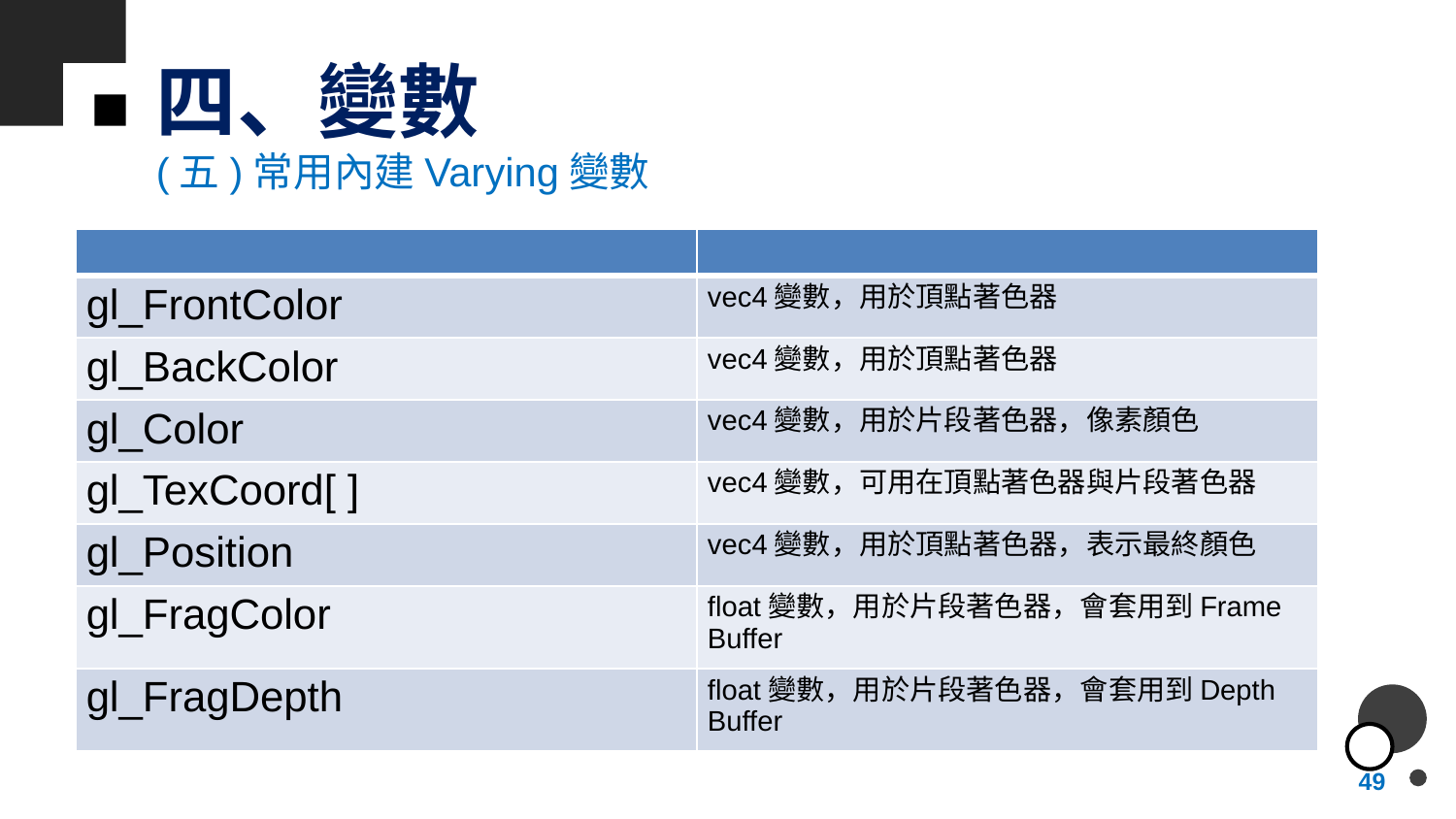

# 四、變數
(五)常用內建Varying變數
|  |  |
| --- | --- |
| gl\_FrontColor | vec4變數，用於頂點著色器 |
| gl\_BackColor | vec4變數，用於頂點著色器 |
| gl\_Color | vec4變數，用於片段著色器，像素顏色 |
| gl\_TexCoord[ ] | vec4變數，可用在頂點著色器與片段著色器 |
| gl\_Position | vec4變數，用於頂點著色器，表示最終顏色 |
| gl\_FragColor | float變數，用於片段著色器，會套用到Frame Buffer |
| gl\_FragDepth | float變數，用於片段著色器，會套用到Depth Buffer |

49